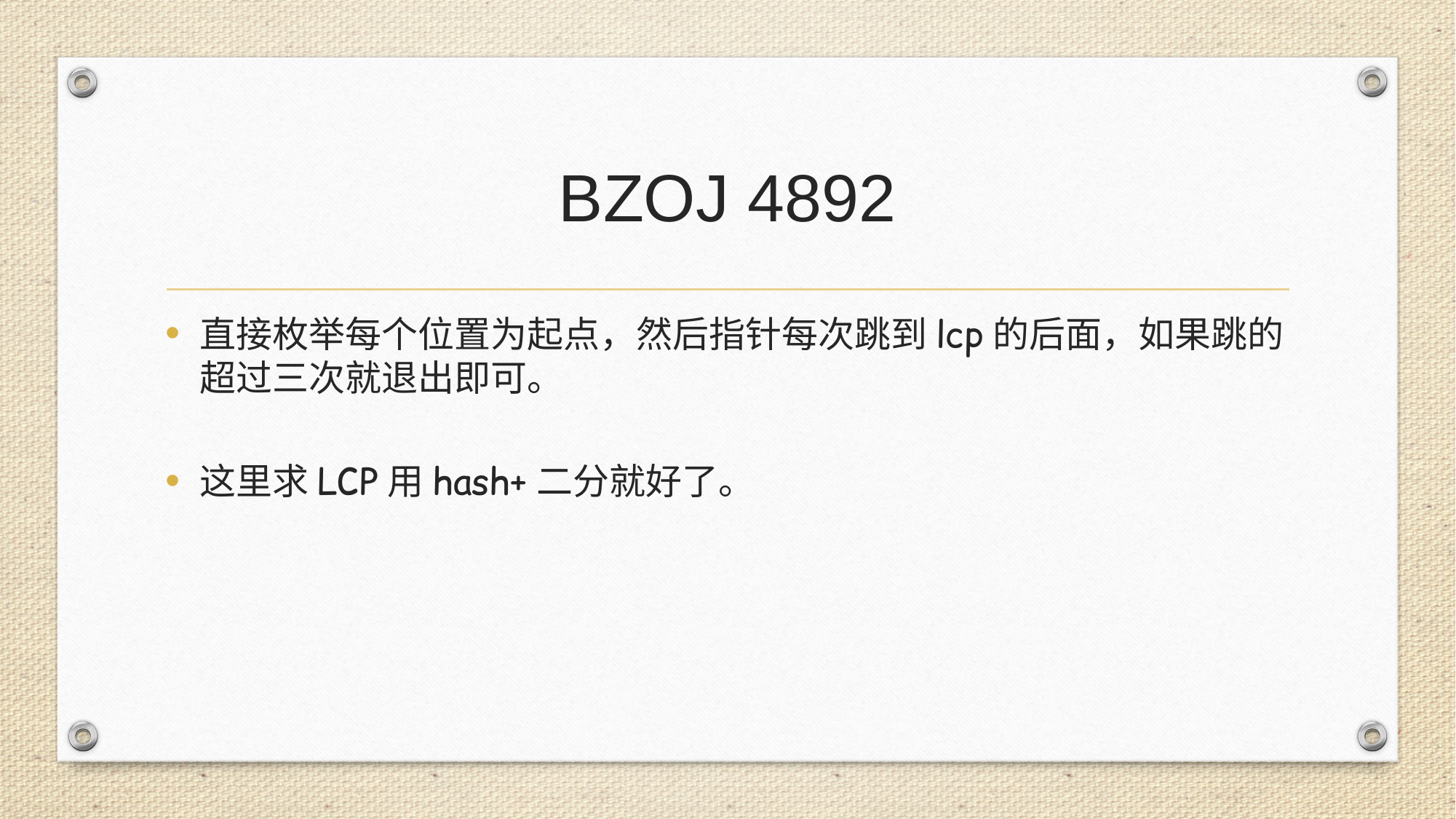

# BZOJ 4892
直接枚举每个位置为起点，然后指针每次跳到lcp的后面，如果跳的超过三次就退出即可。
这里求LCP用hash+二分就好了。